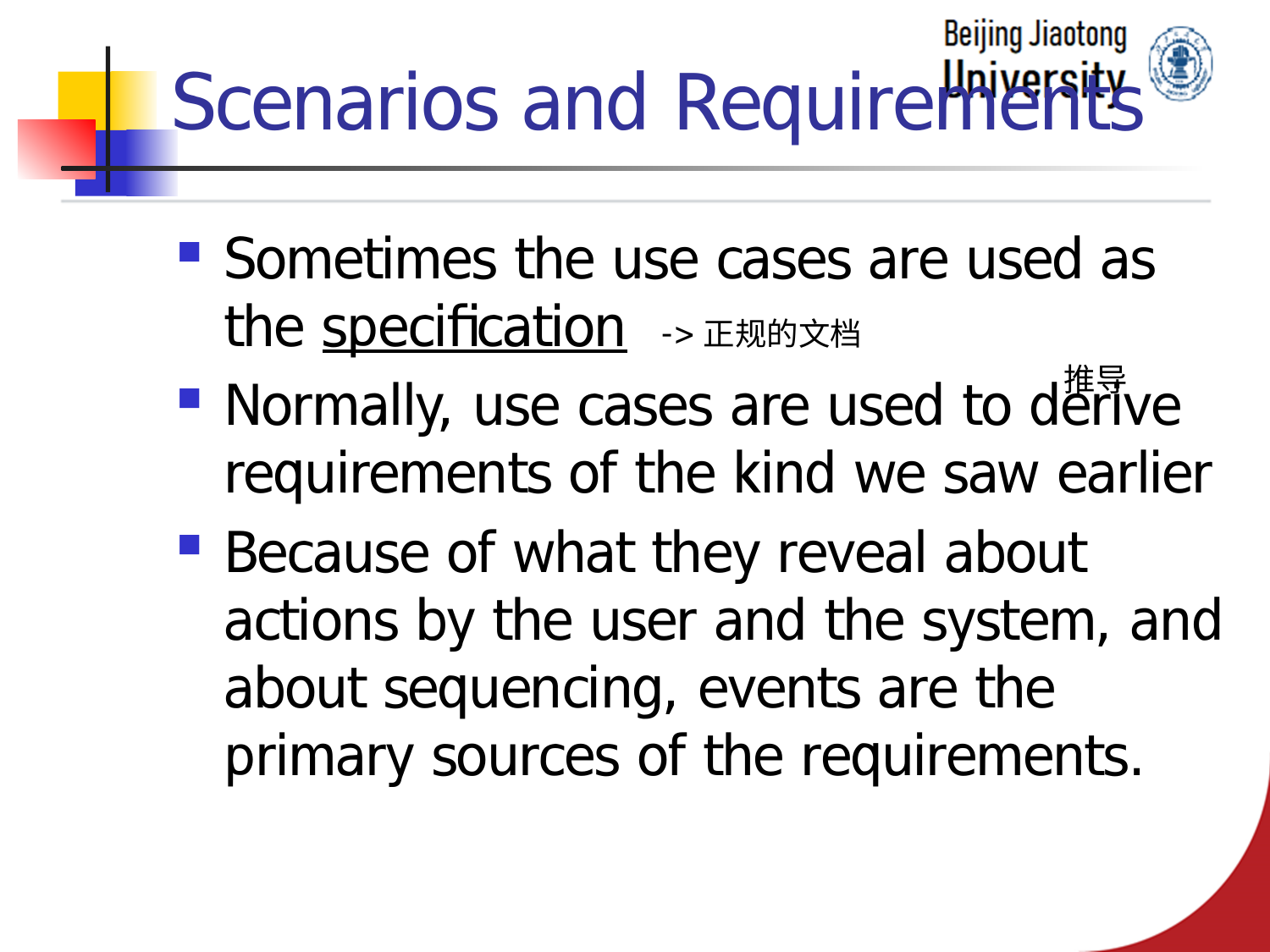

# Scenarios and Requirements
Sometimes the use cases are used as the specification
Normally, use cases are used to derive requirements of the kind we saw earlier
Because of what they reveal about actions by the user and the system, and about sequencing, events are the primary sources of the requirements.
->正规的文档
推导